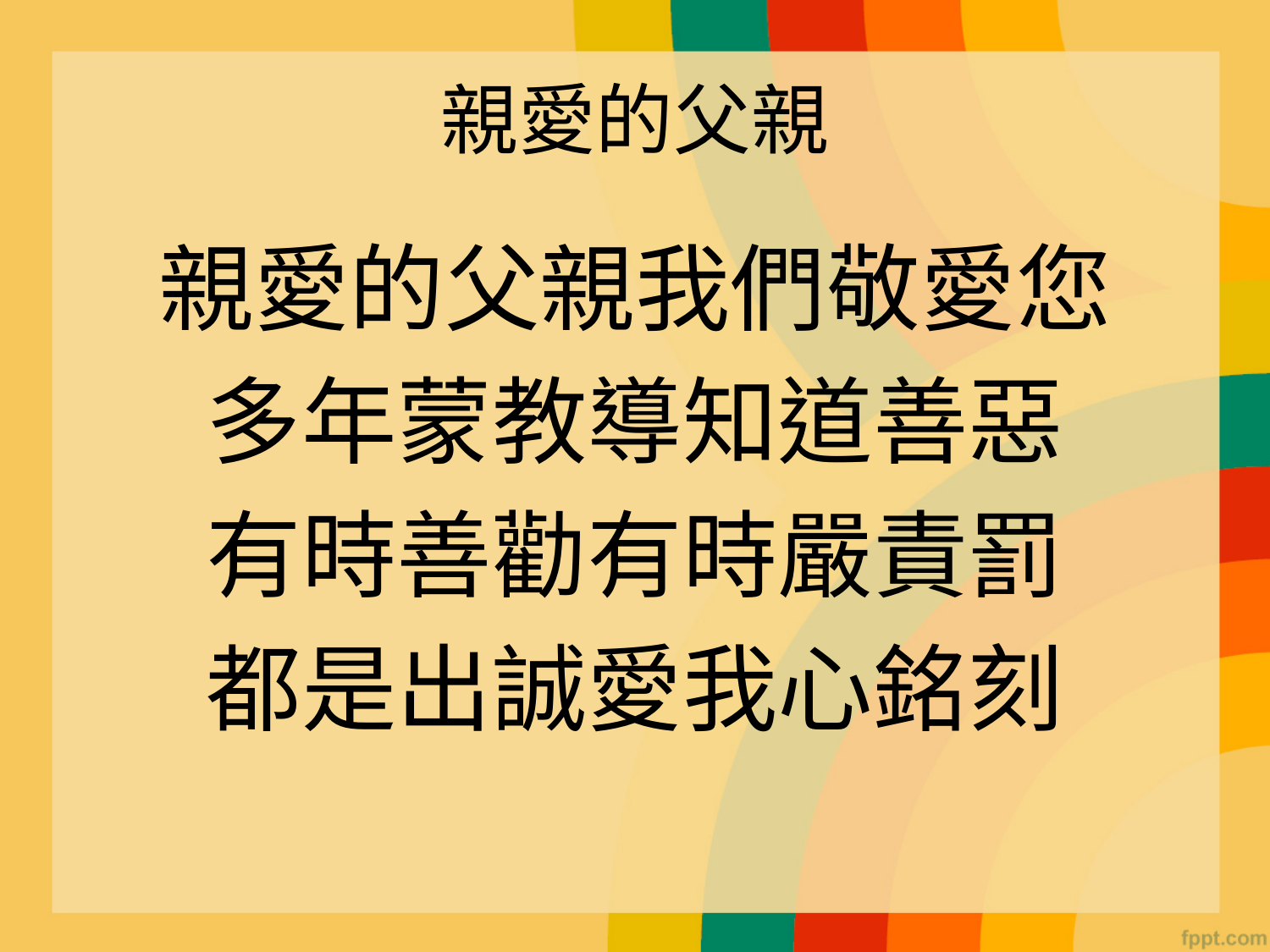

# 親愛的父親
親愛的父親我們敬愛您
多年蒙教導知道善惡
有時善勸有時嚴責罰
都是出誠愛我心銘刻